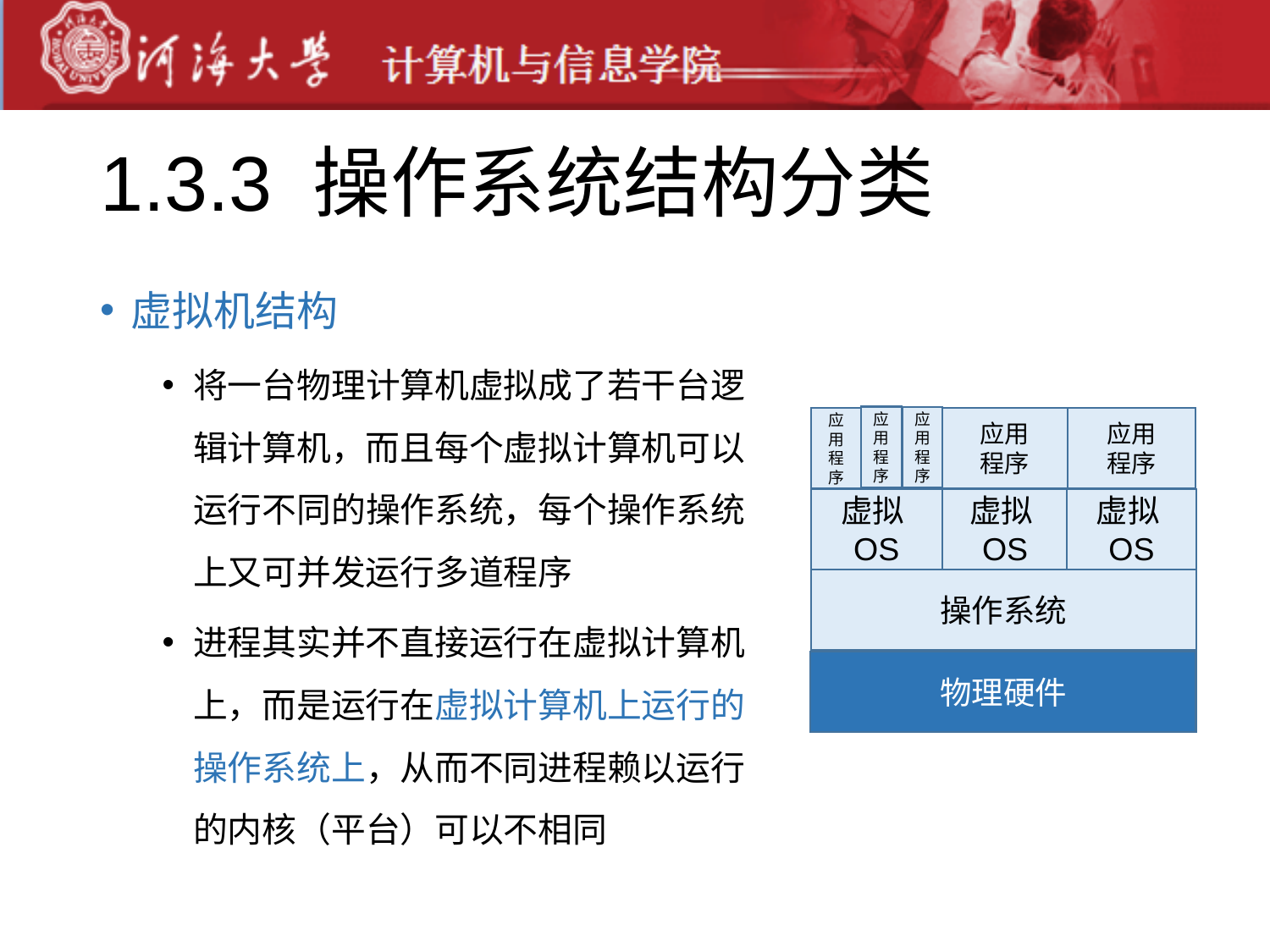

# 1.3.3 操作系统结构分类
虚拟机结构
将一台物理计算机虚拟成了若干台逻辑计算机，而且每个虚拟计算机可以运行不同的操作系统，每个操作系统上又可并发运行多道程序
进程其实并不直接运行在虚拟计算机上，而是运行在虚拟计算机上运行的操作系统上，从而不同进程赖以运行的内核（平台）可以不相同

应用
程序
应用
程序
应用
程序
应用
程序
应用
程序
虚拟OS
虚拟OS
虚拟OS
操作系统
物理硬件